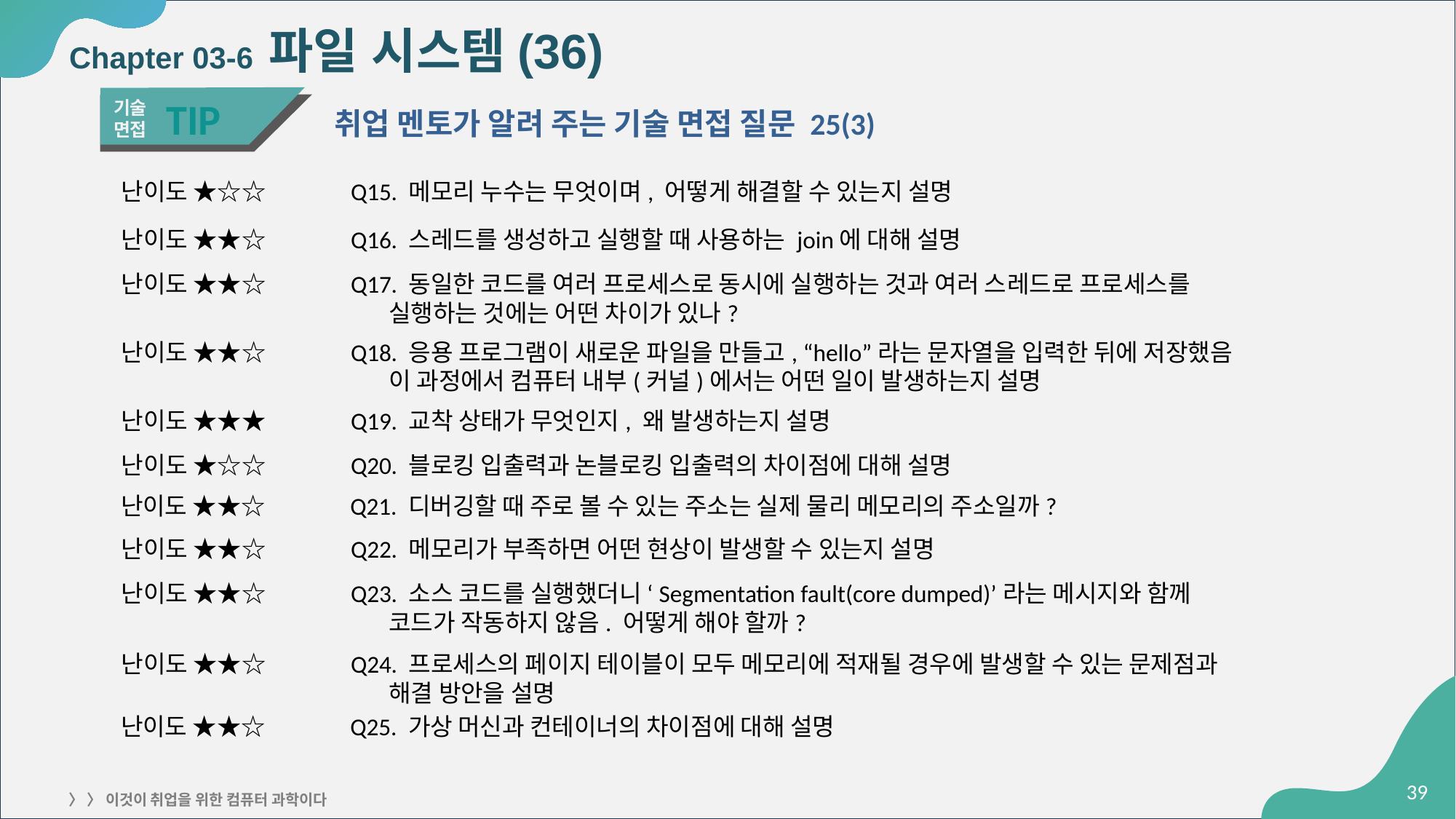

# Chapter 03-6 파일 시스템(36)

TIP
기술
면접
취업 멘토가 알려 주는 기술 면접 질문 25(3)
난이도 ★☆☆
Q15. 메모리 누수는 무엇이며, 어떻게 해결할 수 있는지 설명
난이도 ★★☆
Q16. 스레드를 생성하고 실행할 때 사용하는 join에 대해 설명
난이도 ★★☆
Q17. 동일한 코드를 여러 프로세스로 동시에 실행하는 것과 여러 스레드로 프로세스를
       실행하는 것에는 어떤 차이가 있나?
난이도 ★★☆
Q18. 응용 프로그램이 새로운 파일을 만들고, “hello”라는 문자열을 입력한 뒤에 저장했음
       이 과정에서 컴퓨터 내부(커널)에서는 어떤 일이 발생하는지 설명
난이도 ★★★
Q19. 교착 상태가 무엇인지, 왜 발생하는지 설명
난이도 ★☆☆
Q20. 블로킹 입출력과 논블로킹 입출력의 차이점에 대해 설명
난이도 ★★☆
Q21. 디버깅할 때 주로 볼 수 있는 주소는 실제 물리 메모리의 주소일까?
난이도 ★★☆
Q22. 메모리가 부족하면 어떤 현상이 발생할 수 있는지 설명
난이도 ★★☆
Q23. 소스 코드를 실행했더니 ‘Segmentation fault(core dumped)’라는 메시지와 함께
       코드가 작동하지 않음. 어떻게 해야 할까?
난이도 ★★☆
Q24. 프로세스의 페이지 테이블이 모두 메모리에 적재될 경우에 발생할 수 있는 문제점과
       해결 방안을 설명
난이도 ★★☆
Q25. 가상 머신과 컨테이너의 차이점에 대해 설명
39
〉 〉 이것이 취업을 위한 컴퓨터 과학이다